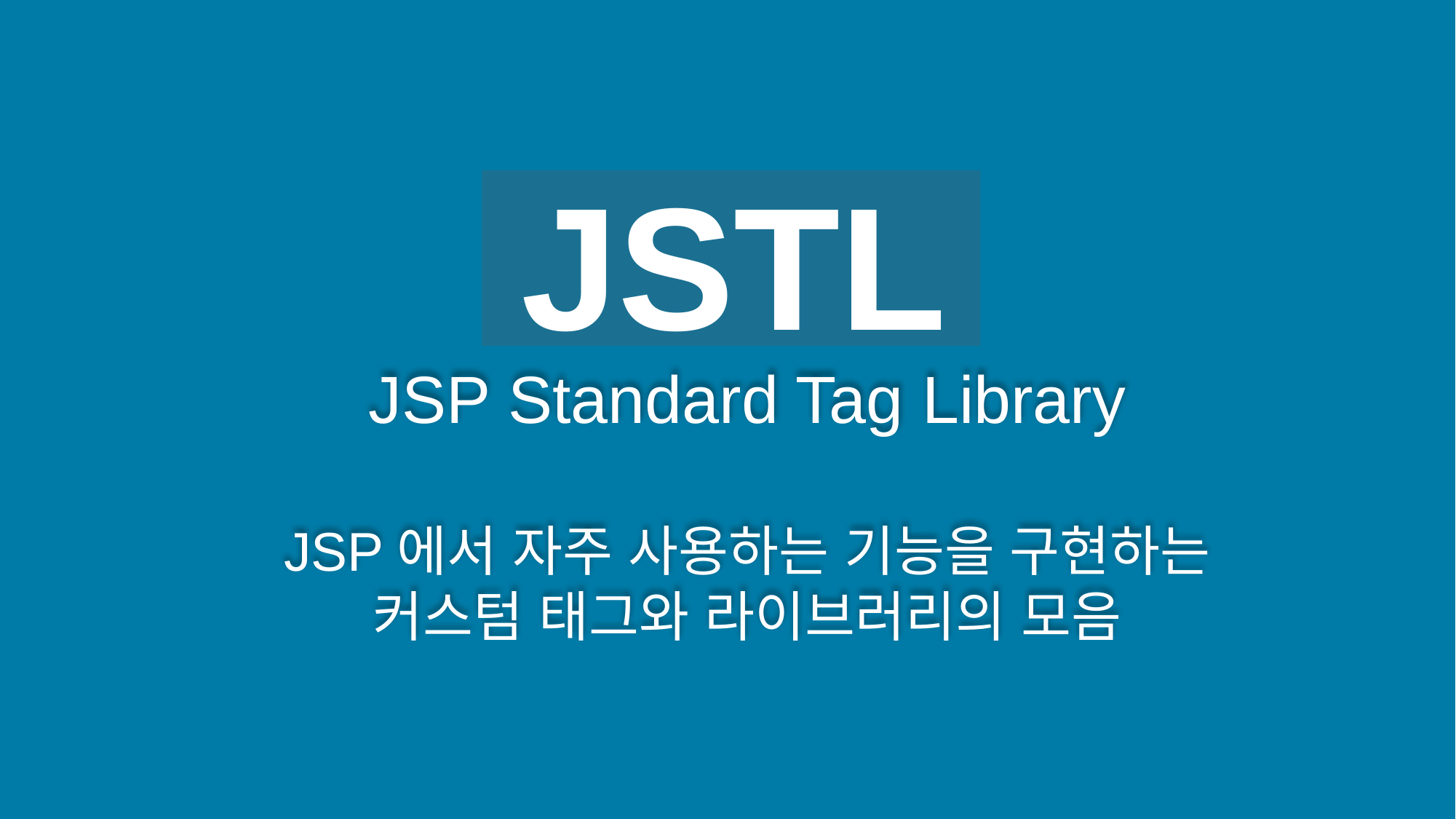

JSTL

JSP Standard Tag Library

JSP에서 자주 사용하는 기능을 구현하는
커스텀 태그와 라이브러리의 모음